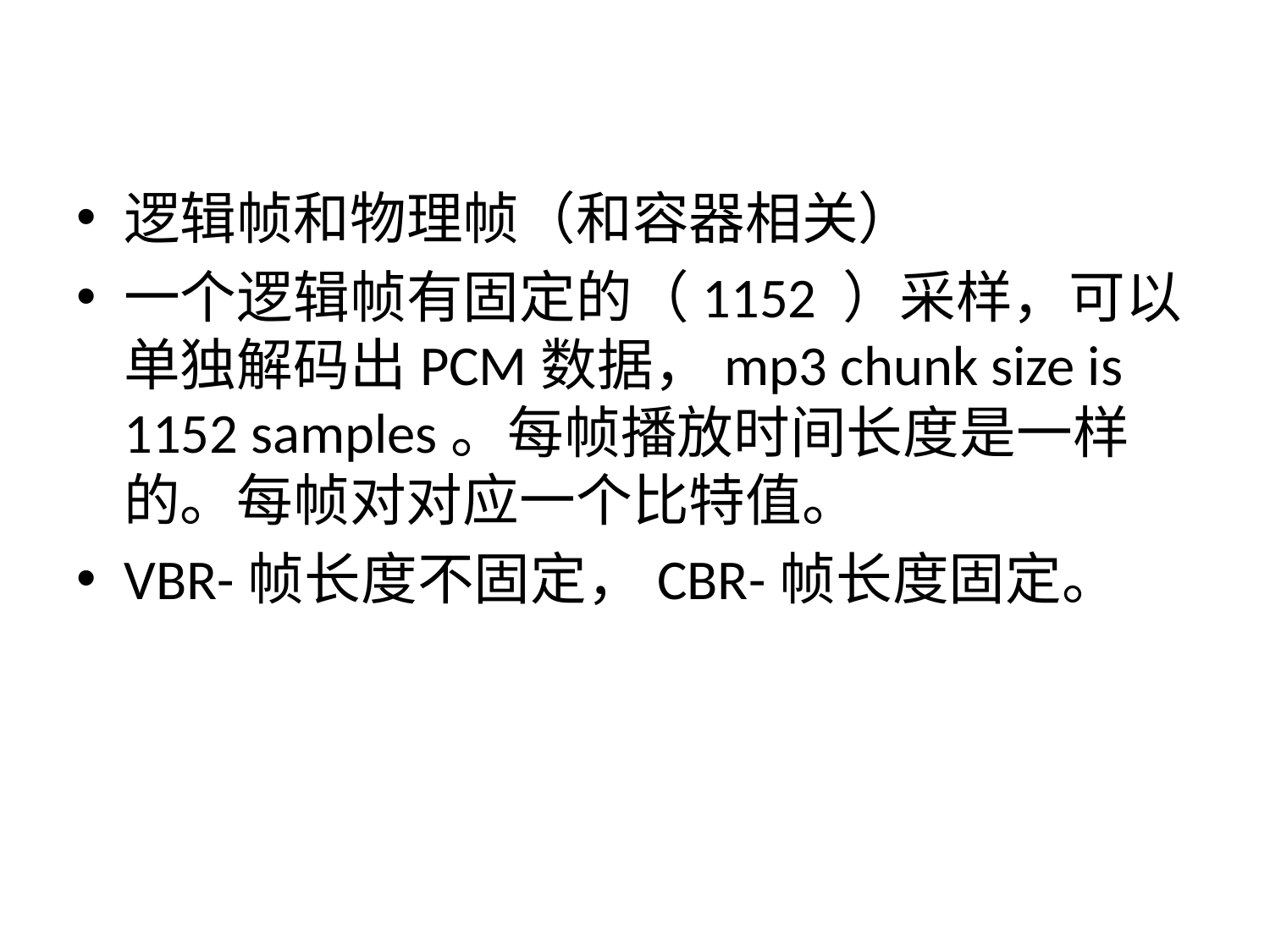

逻辑帧和物理帧（和容器相关）
一个逻辑帧有固定的（1152 ）采样，可以单独解码出PCM数据，mp3 chunk size is 1152 samples。每帧播放时间长度是一样的。每帧对对应一个比特值。
VBR-帧长度不固定，CBR-帧长度固定。